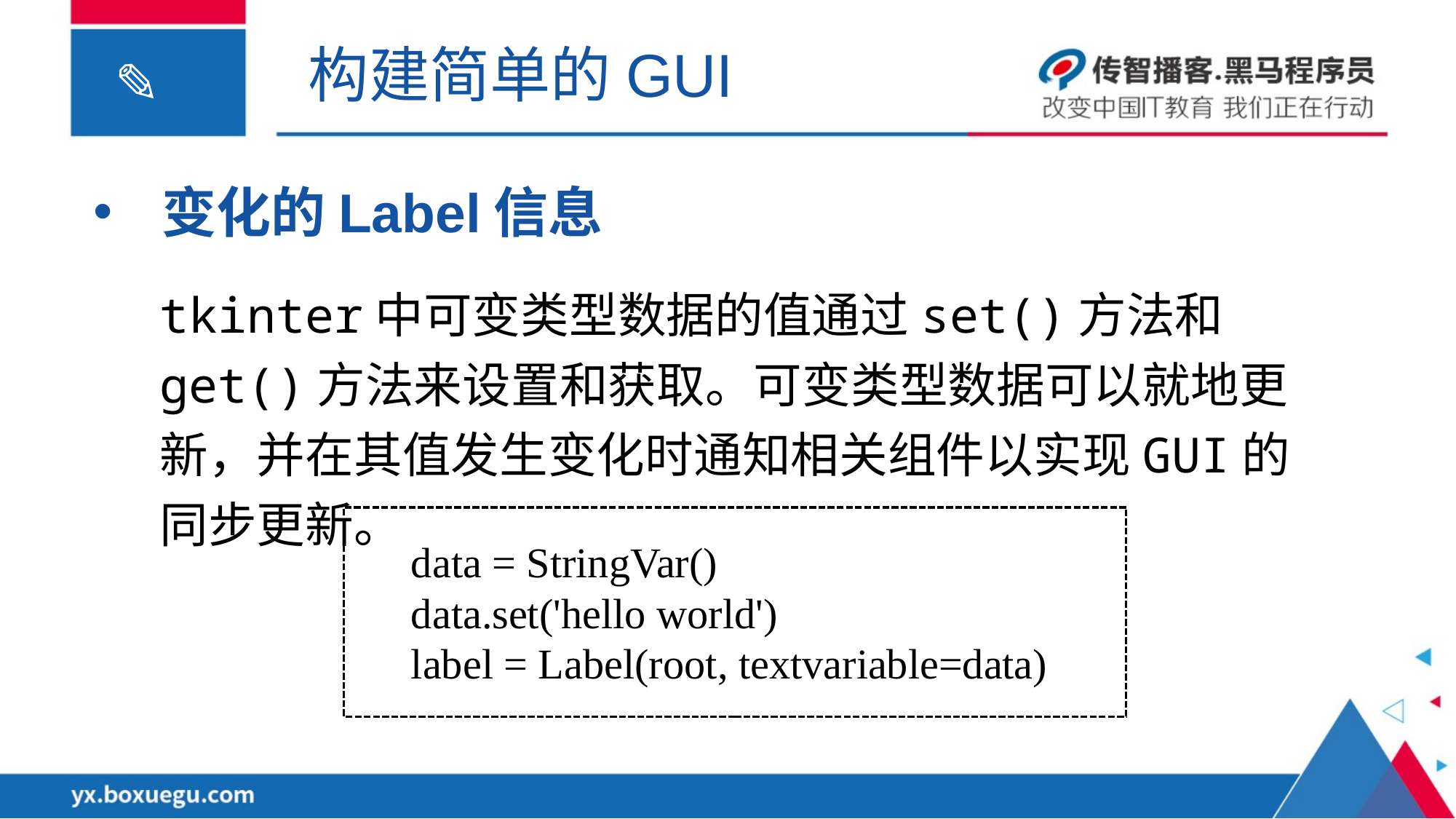

构建简单的GUI
变化的Label信息
tkinter中可变类型数据的值通过set()方法和get()方法来设置和获取。可变类型数据可以就地更新，并在其值发生变化时通知相关组件以实现GUI的同步更新。

data = StringVar()
data.set('hello world')
label = Label(root, textvariable=data)